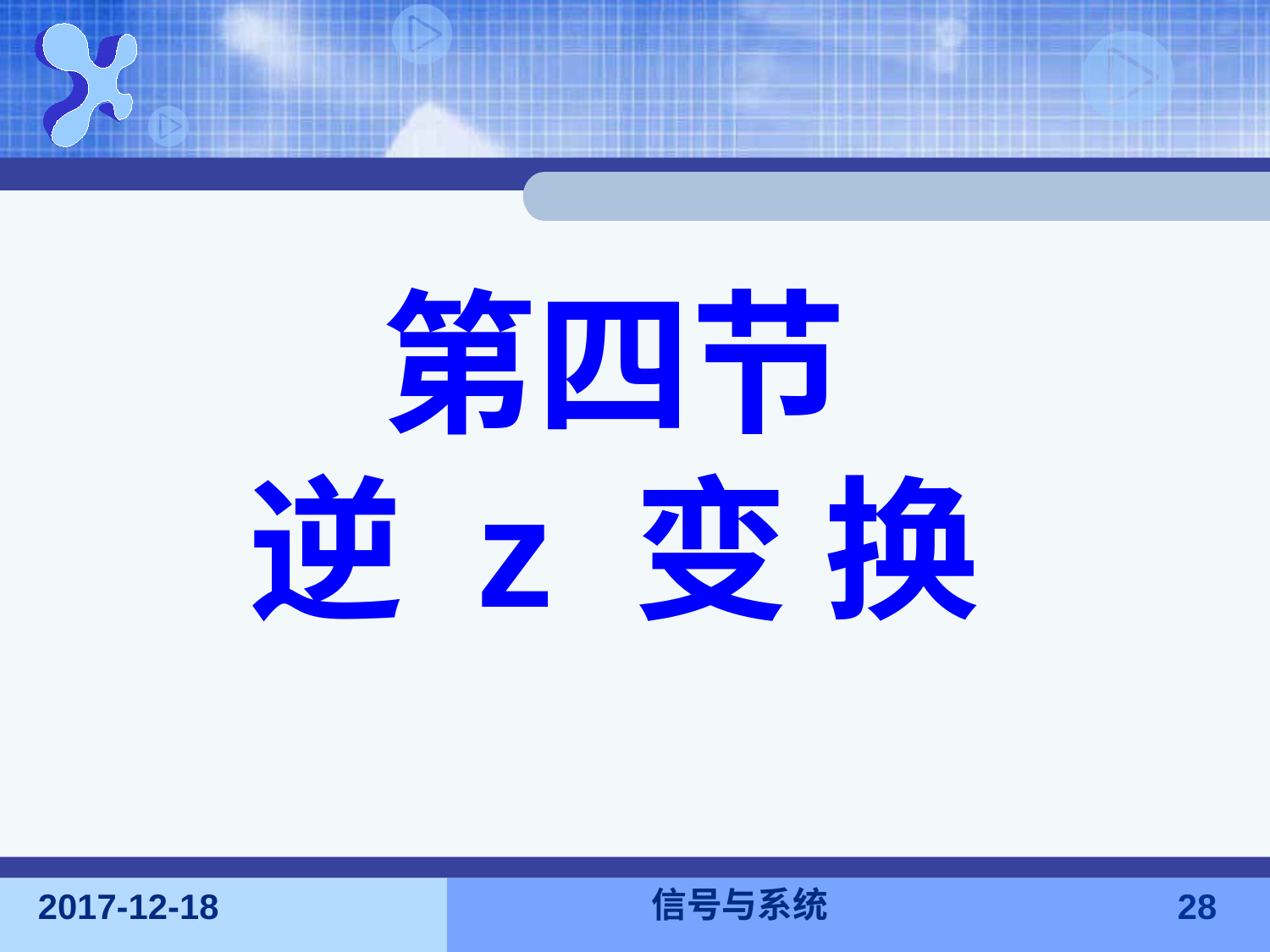

# 第四节 逆 z 变 换
信号与系统
2017-12-18
28